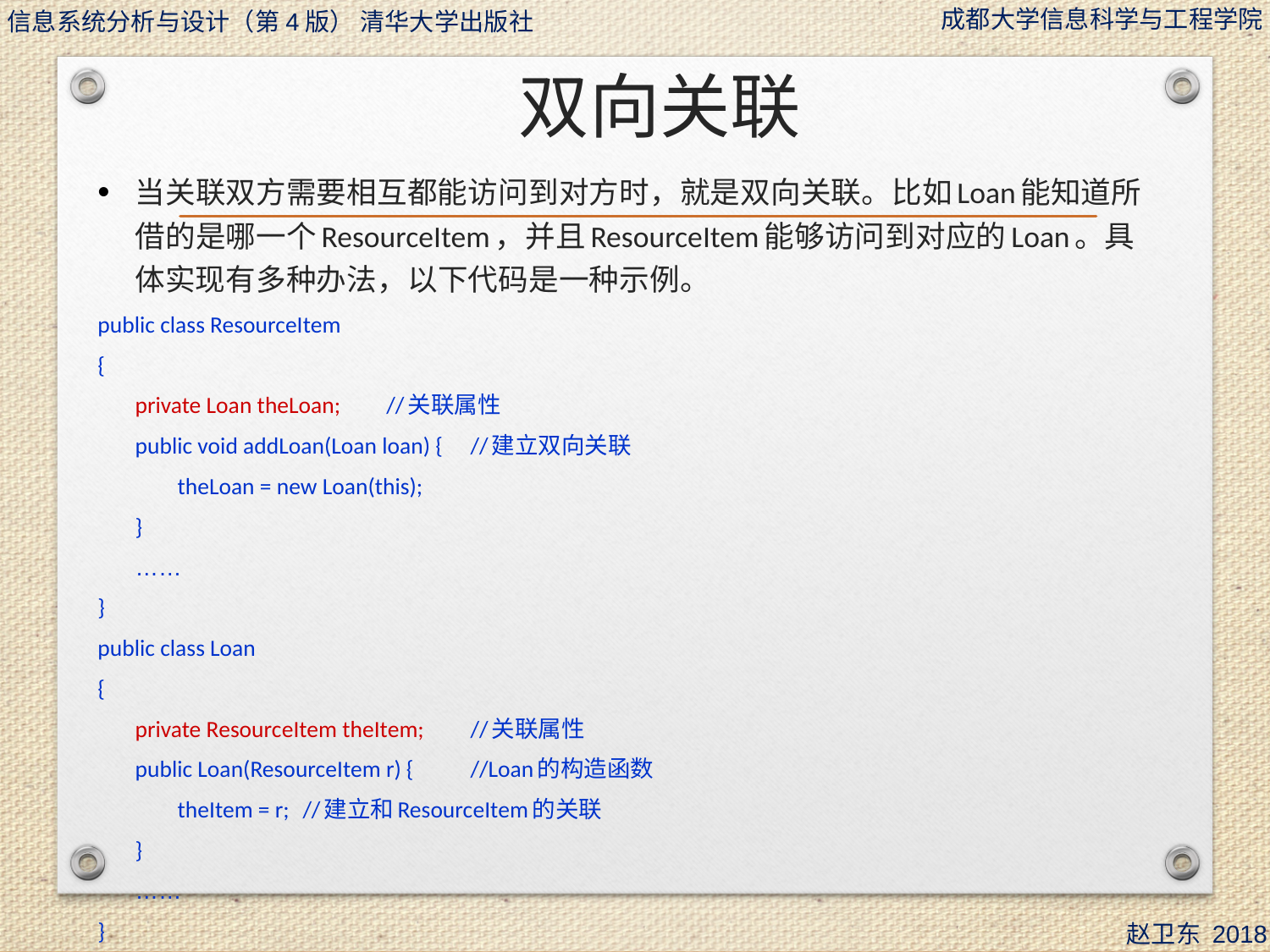

# 双向关联
当关联双方需要相互都能访问到对方时，就是双向关联。比如Loan能知道所借的是哪一个ResourceItem，并且ResourceItem能够访问到对应的Loan。具体实现有多种办法，以下代码是一种示例。
public class ResourceItem
{
	private Loan theLoan;		//关联属性
	public void addLoan(Loan loan) {	//建立双向关联
	        theLoan = new Loan(this);
	}
	……
}
public class Loan
{
	private ResourceItem theItem;	//关联属性
	public Loan(ResourceItem r) { 	//Loan的构造函数
	        theItem = r; 			//建立和ResourceItem的关联
	}
	……
}